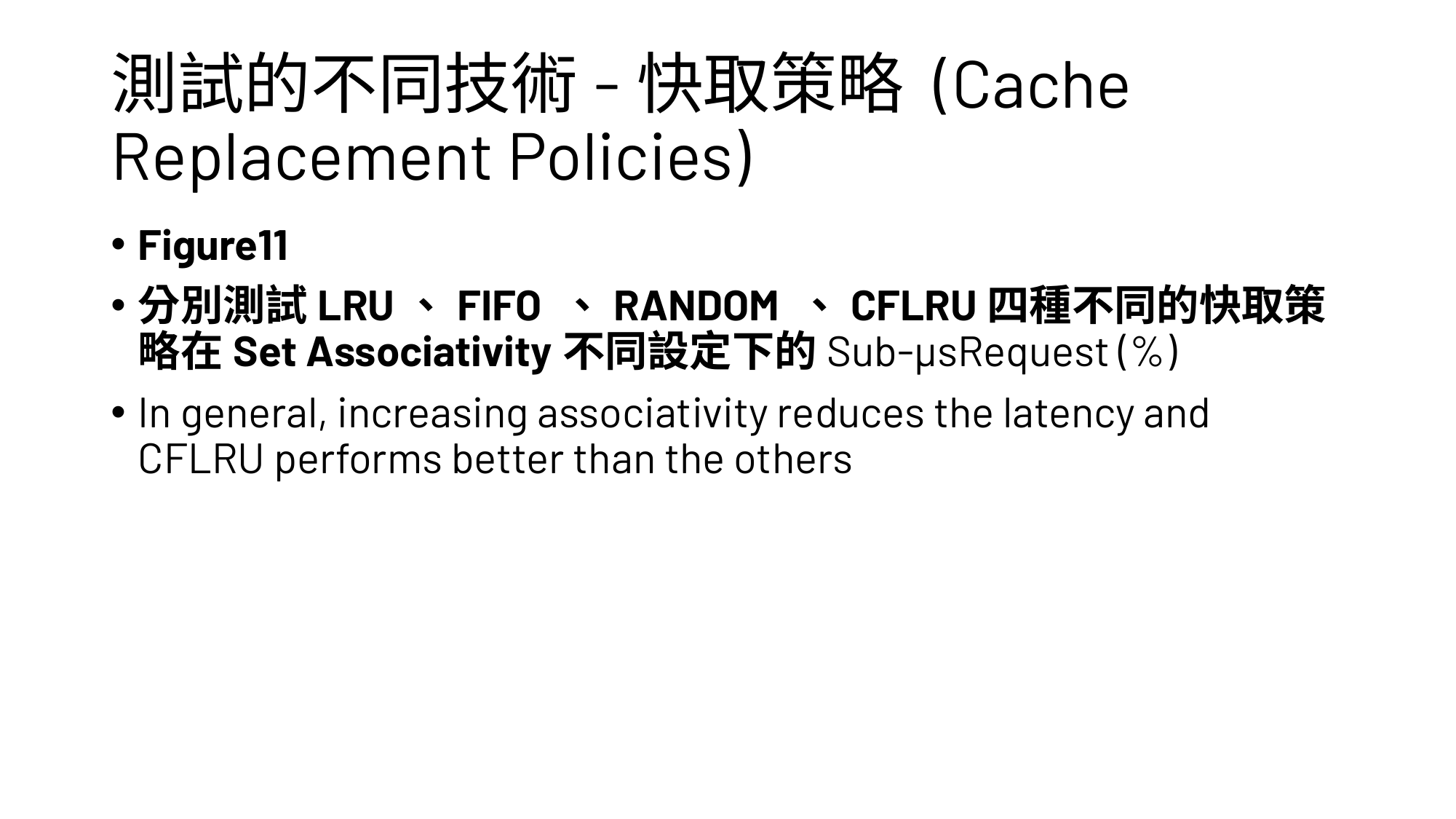

# 測試的不同技術-快取策略 (Cache Replacement Policies)
Figure11
分別測試LRU、FIFO 、RANDOM 、CFLRU四種不同的快取策略在Set Associativity不同設定下的Sub-µsRequest (%)
In general, increasing associativity reduces the latency and CFLRU performs better than the others